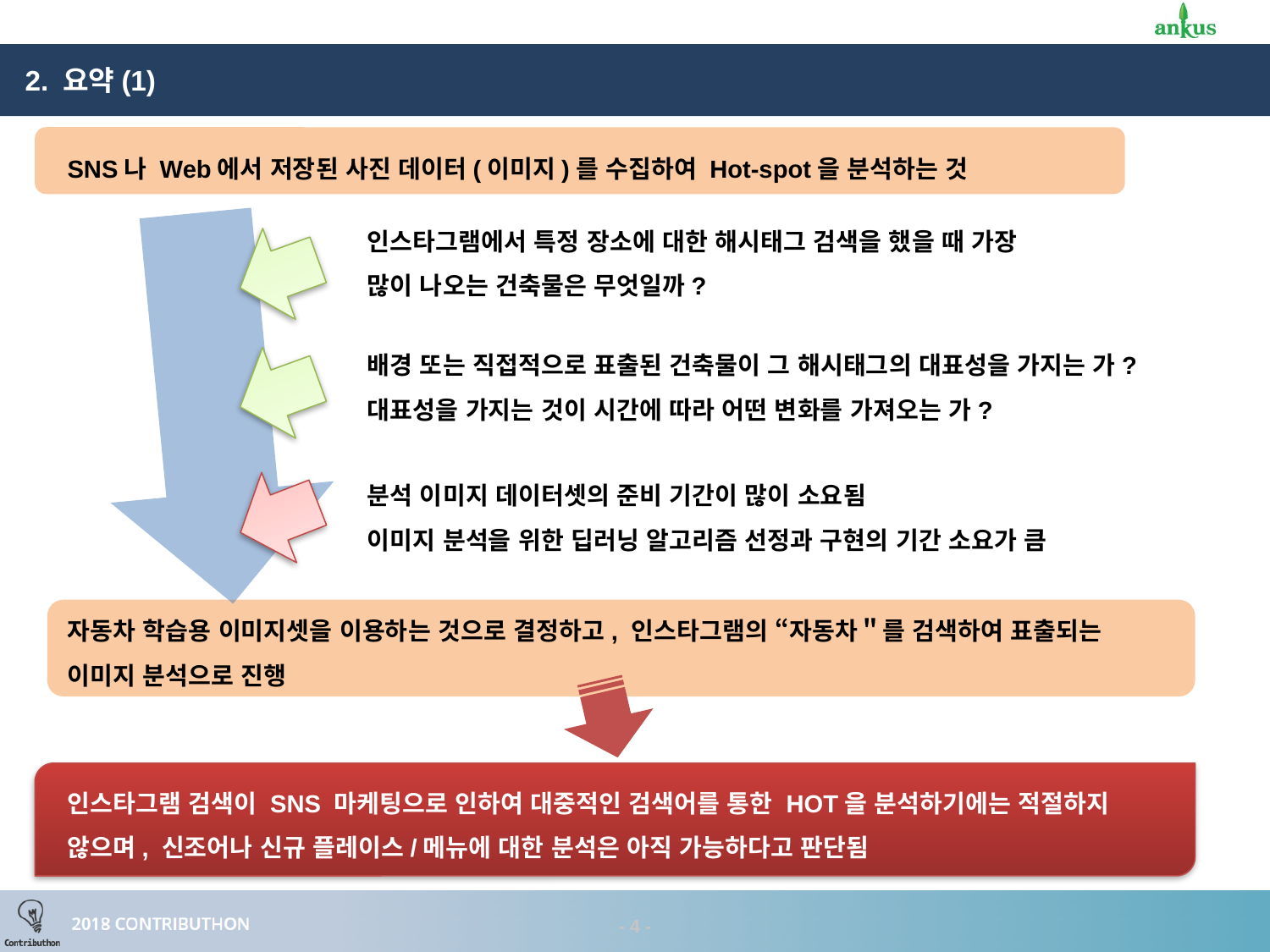

2. 요약(1)

SNS나 Web에서 저장된 사진 데이터(이미지)를 수집하여 Hot-spot을 분석하는 것
인스타그램에서 특정 장소에 대한 해시태그 검색을 했을 때 가장 많이 나오는 건축물은 무엇일까?

배경 또는 직접적으로 표출된 건축물이 그 해시태그의 대표성을 가지는 가?
대표성을 가지는 것이 시간에 따라 어떤 변화를 가져오는 가?

분석 이미지 데이터셋의 준비 기간이 많이 소요됨
이미지 분석을 위한 딥러닝 알고리즘 선정과 구현의 기간 소요가 큼

자동차 학습용 이미지셋을 이용하는 것으로 결정하고, 인스타그램의 “자동차＂를 검색하여 표출되는  이미지 분석으로 진행

인스타그램 검색이 SNS 마케팅으로 인하여 대중적인 검색어를 통한 HOT을 분석하기에는 적절하지 않으며, 신조어나 신규 플레이스/메뉴에 대한 분석은 아직 가능하다고 판단됨
- 4 -